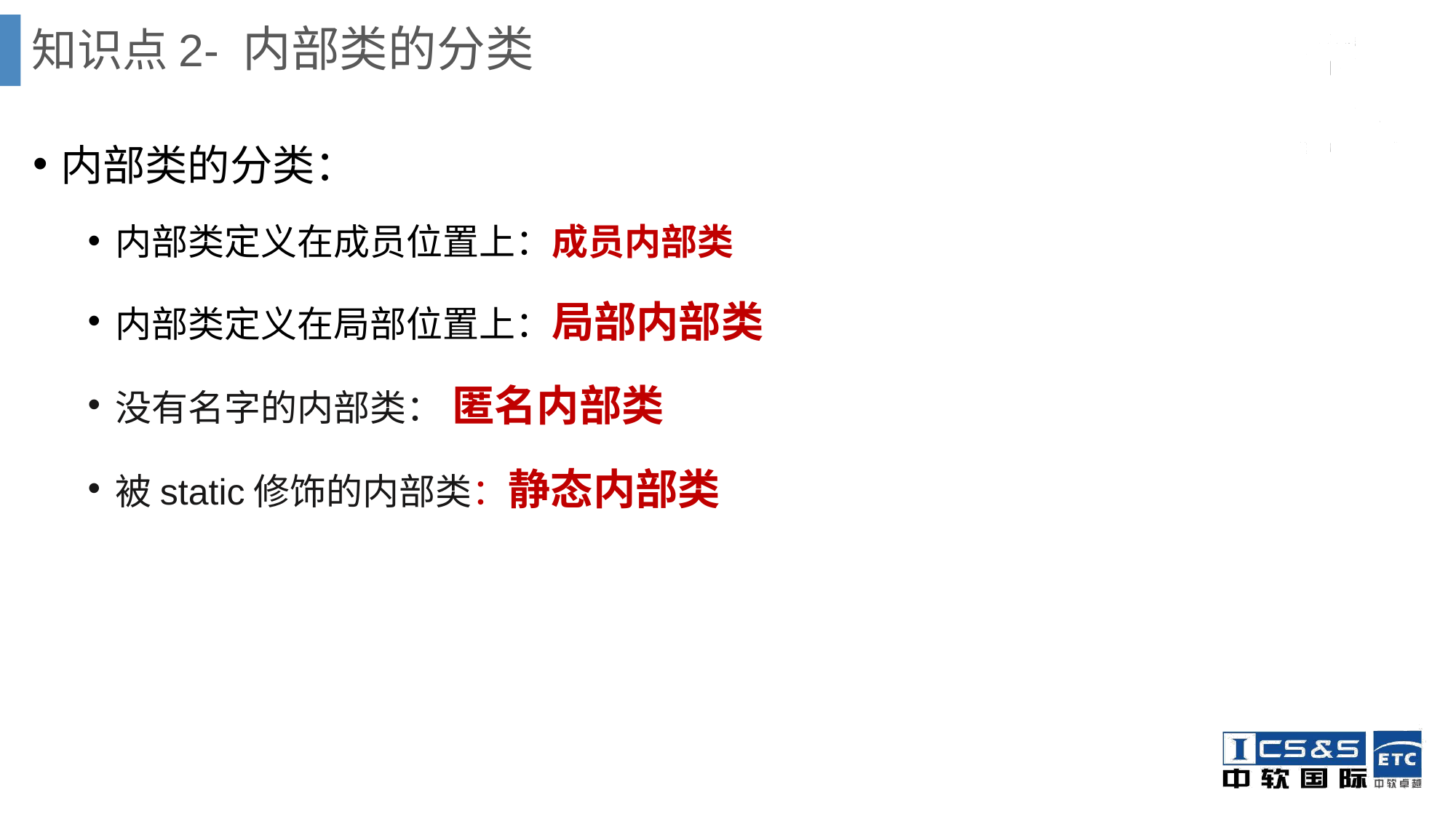

# 知识点2- 内部类的分类
内部类的分类：
内部类定义在成员位置上：成员内部类
内部类定义在局部位置上：局部内部类
没有名字的内部类： 匿名内部类
被static修饰的内部类：静态内部类